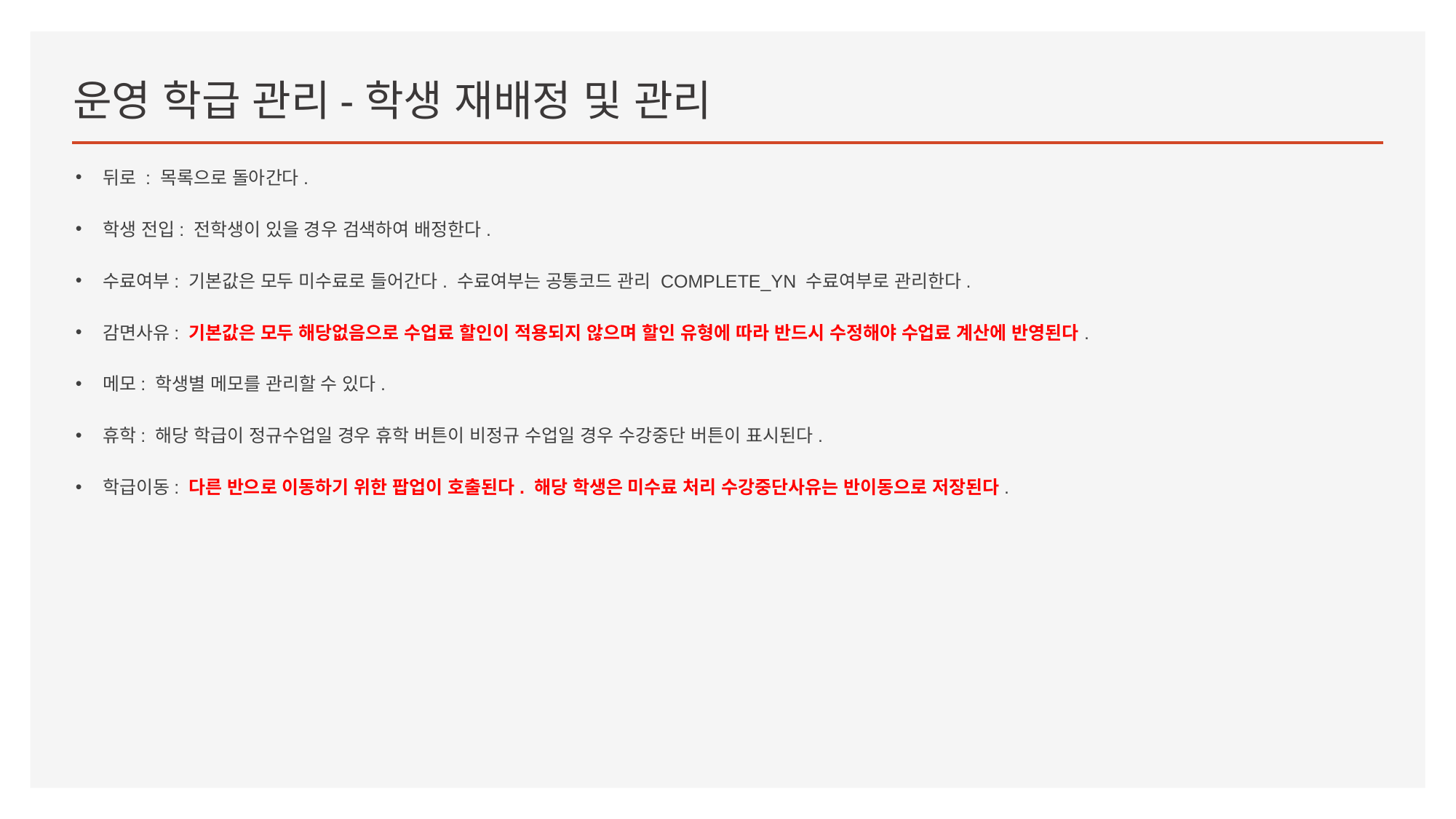

# 운영 학급 관리-학생 재배정 및 관리
뒤로 : 목록으로 돌아간다.
학생 전입: 전학생이 있을 경우 검색하여 배정한다.
수료여부: 기본값은 모두 미수료로 들어간다. 수료여부는 공통코드 관리 COMPLETE_YN 수료여부로 관리한다.
감면사유: 기본값은 모두 해당없음으로 수업료 할인이 적용되지 않으며 할인 유형에 따라 반드시 수정해야 수업료 계산에 반영된다.
메모: 학생별 메모를 관리할 수 있다.
휴학: 해당 학급이 정규수업일 경우 휴학 버튼이 비정규 수업일 경우 수강중단 버튼이 표시된다.
학급이동: 다른 반으로 이동하기 위한 팝업이 호출된다. 해당 학생은 미수료 처리 수강중단사유는 반이동으로 저장된다.